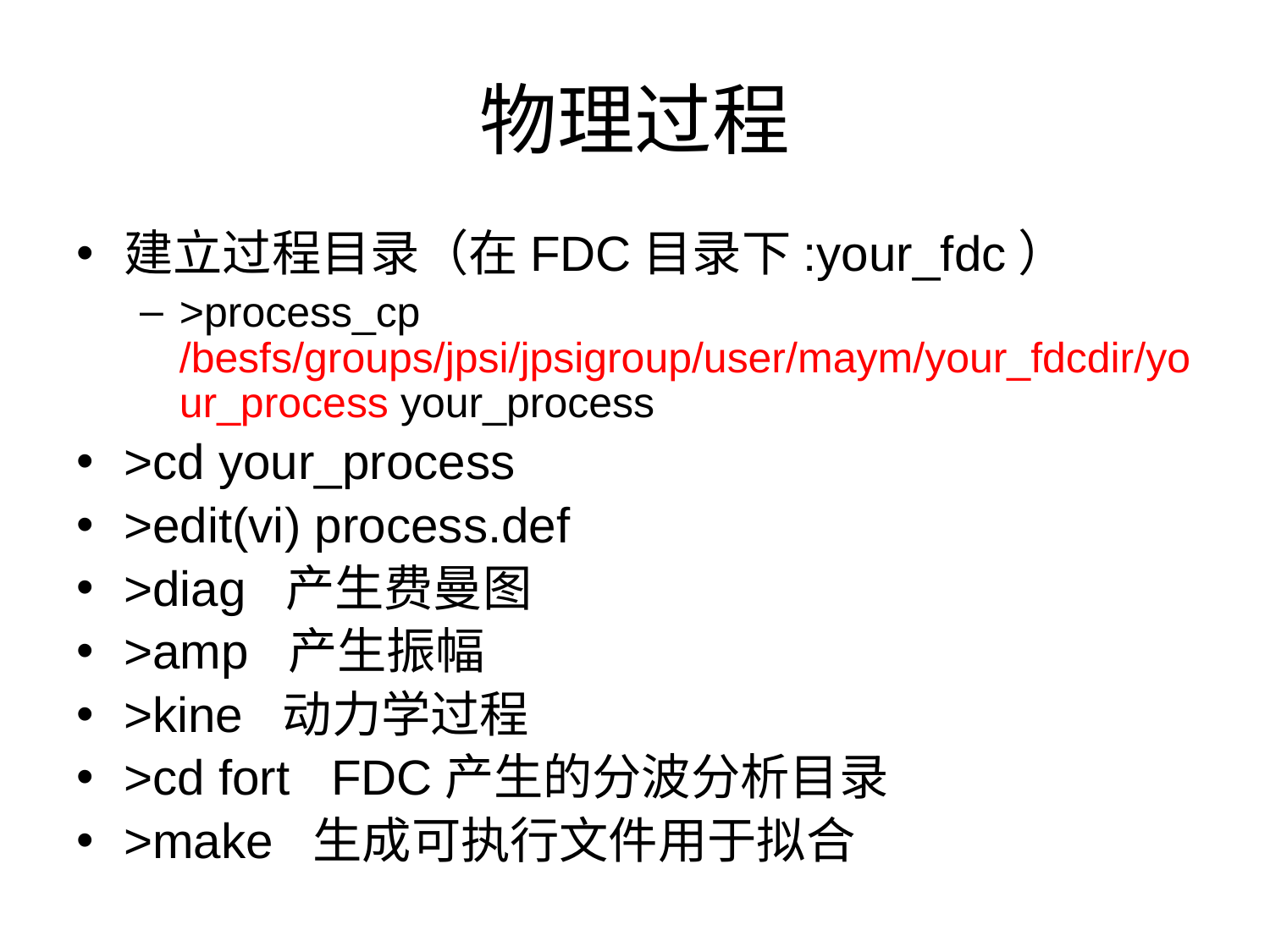

# 物理过程
建立过程目录（在FDC目录下:your_fdc）
>process_cp /besfs/groups/jpsi/jpsigroup/user/maym/your_fdcdir/your_process your_process
>cd your_process
>edit(vi) process.def
>diag  产生费曼图
>amp  产生振幅
>kine  动力学过程
>cd fort   FDC产生的分波分析目录
>make  生成可执行文件用于拟合